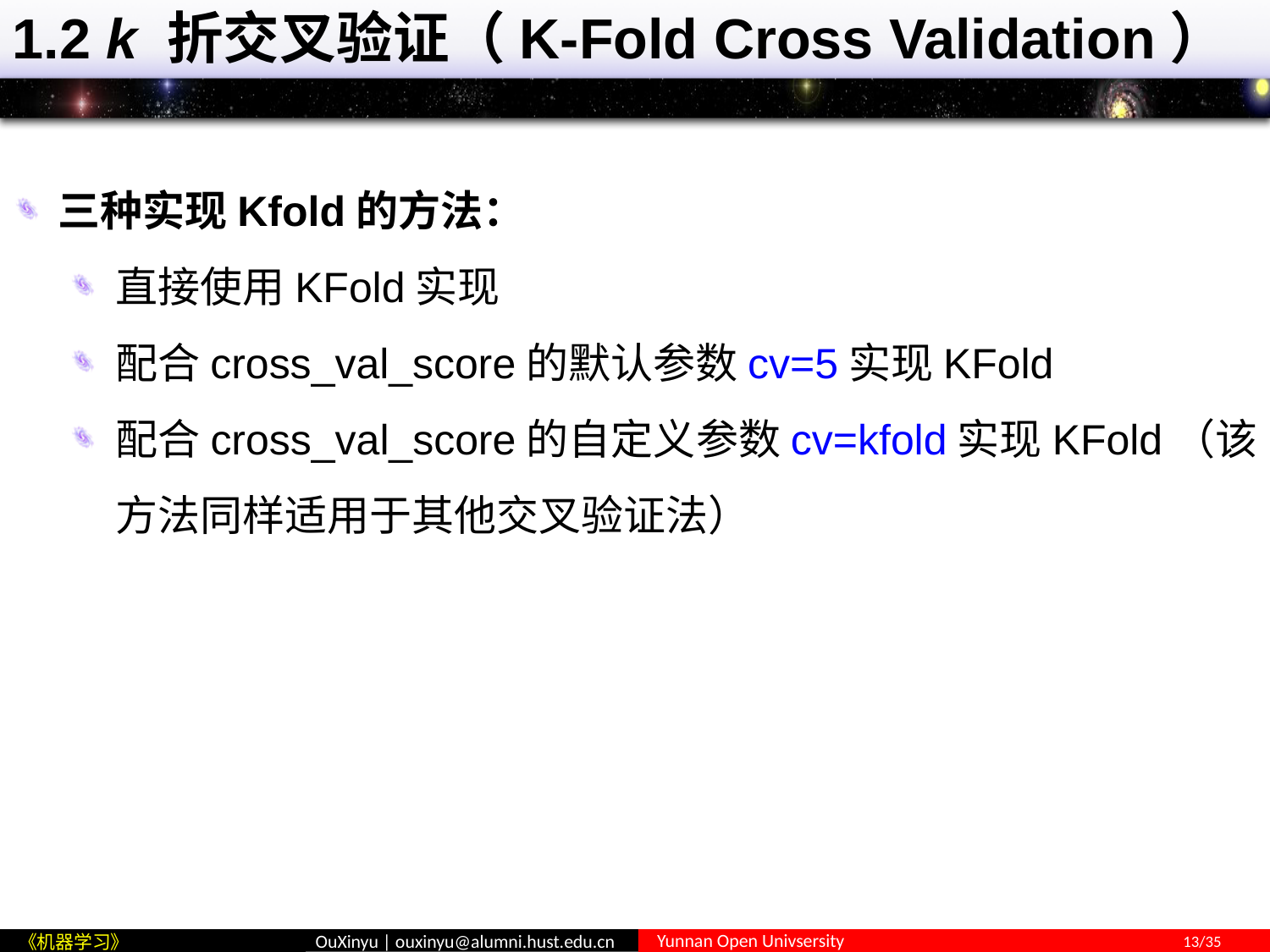

# 1.2 k 折交叉验证（K-Fold Cross Validation）
三种实现Kfold的方法：
直接使用KFold实现
配合cross_val_score的默认参数cv=5实现KFold
配合cross_val_score的自定义参数cv=kfold实现KFold（该方法同样适用于其他交叉验证法）